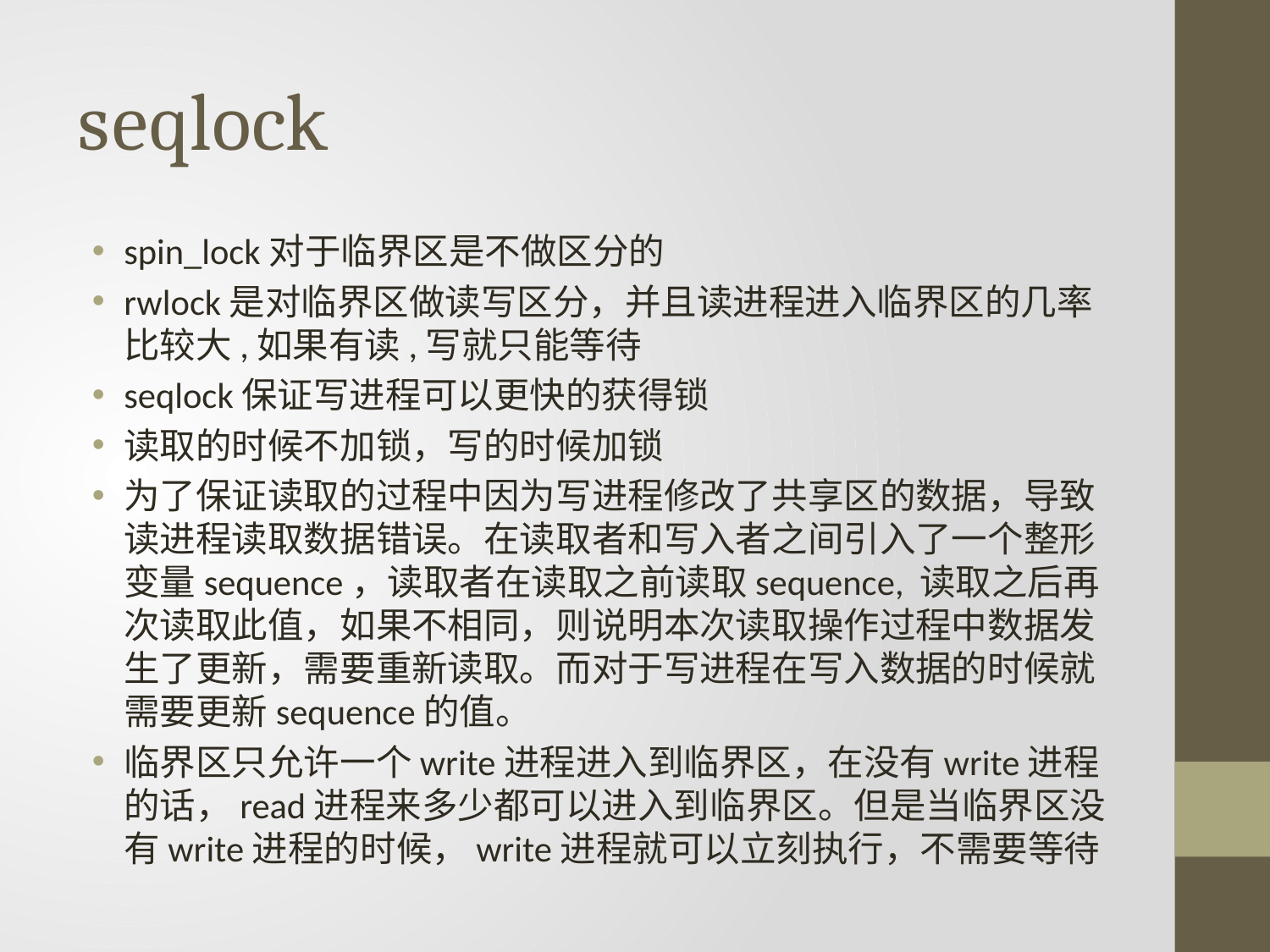

# seqlock
spin_lock对于临界区是不做区分的
rwlock是对临界区做读写区分，并且读进程进入临界区的几率比较大,如果有读,写就只能等待
seqlock保证写进程可以更快的获得锁
读取的时候不加锁，写的时候加锁
为了保证读取的过程中因为写进程修改了共享区的数据，导致读进程读取数据错误。在读取者和写入者之间引入了一个整形变量sequence，读取者在读取之前读取sequence, 读取之后再次读取此值，如果不相同，则说明本次读取操作过程中数据发生了更新，需要重新读取。而对于写进程在写入数据的时候就需要更新sequence的值。
临界区只允许一个write进程进入到临界区，在没有write进程的话，read进程来多少都可以进入到临界区。但是当临界区没有write进程的时候，write进程就可以立刻执行，不需要等待